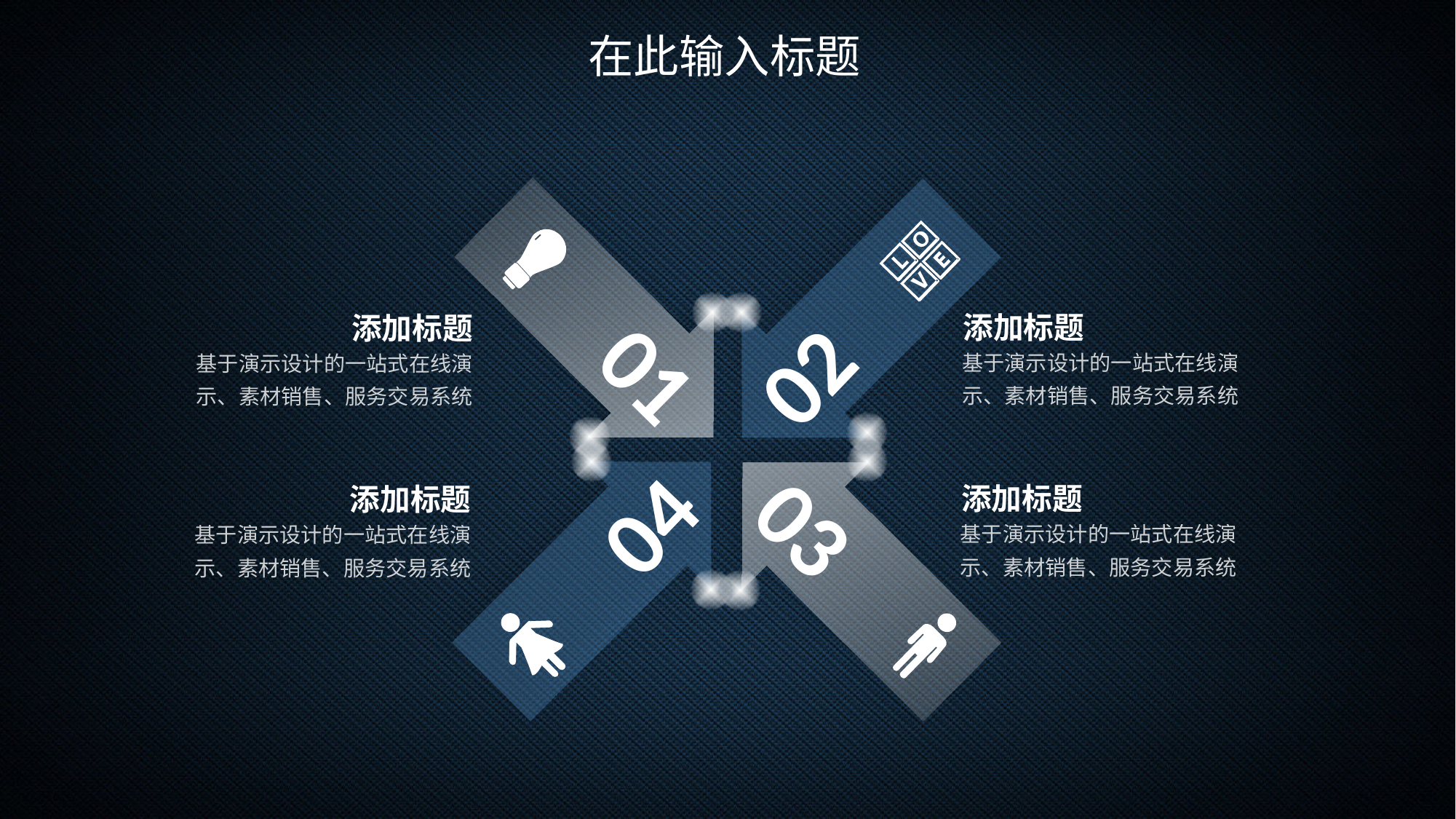

在此输入标题

01

02

添加标题
基于演示设计的一站式在线演示、素材销售、服务交易系统
添加标题
基于演示设计的一站式在线演示、素材销售、服务交易系统

04

03

添加标题
基于演示设计的一站式在线演示、素材销售、服务交易系统
添加标题
基于演示设计的一站式在线演示、素材销售、服务交易系统